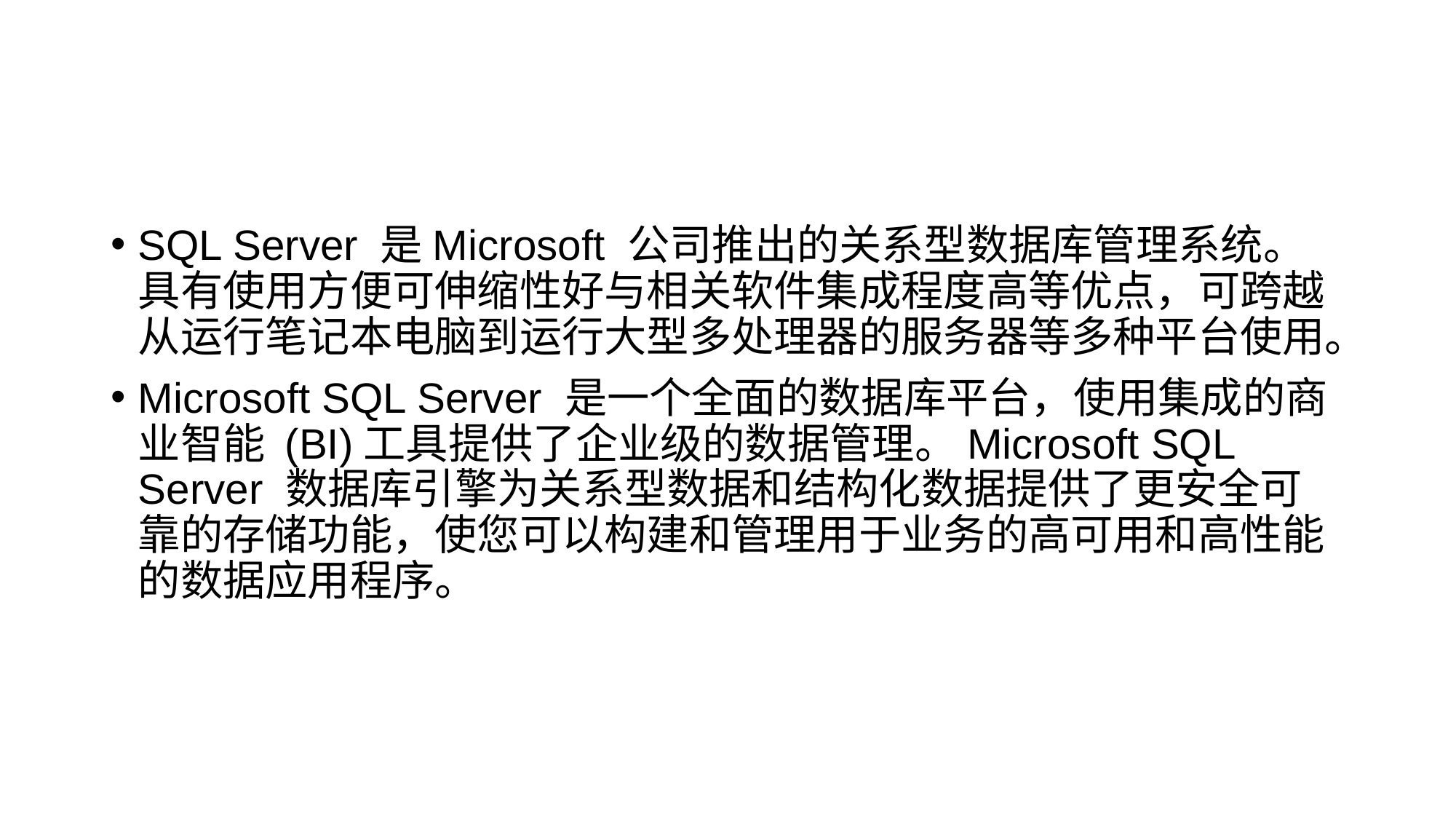

#
SQL Server 是Microsoft 公司推出的关系型数据库管理系统。具有使用方便可伸缩性好与相关软件集成程度高等优点，可跨越从运行笔记本电脑到运行大型多处理器的服务器等多种平台使用。
Microsoft SQL Server 是一个全面的数据库平台，使用集成的商业智能 (BI)工具提供了企业级的数据管理。Microsoft SQL Server 数据库引擎为关系型数据和结构化数据提供了更安全可靠的存储功能，使您可以构建和管理用于业务的高可用和高性能的数据应用程序。